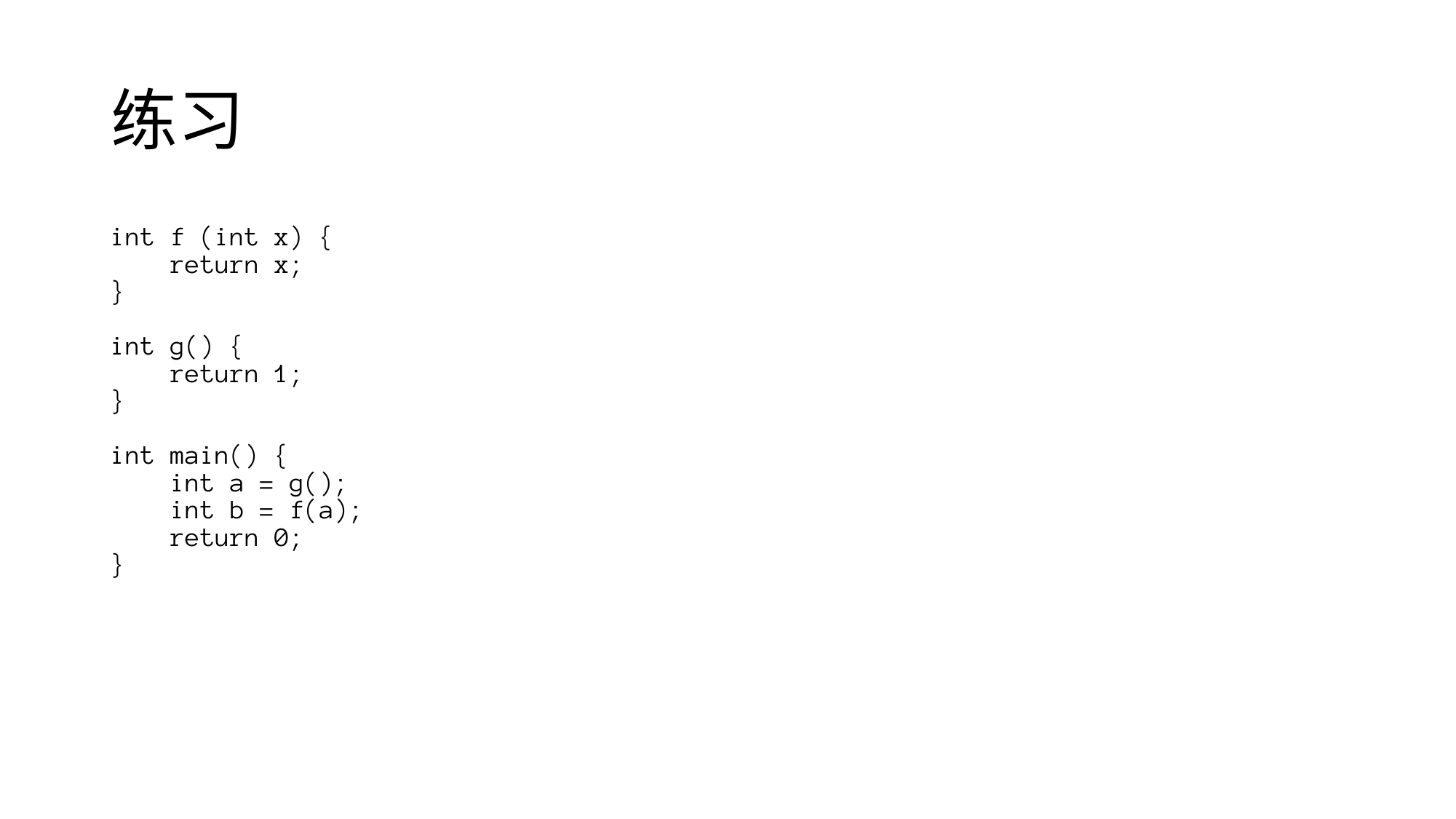

# 练习
| int f (int x) { return x; } int g() { return 1; } int main() { int a = g(); int b = f(a); return 0; } |
| --- |